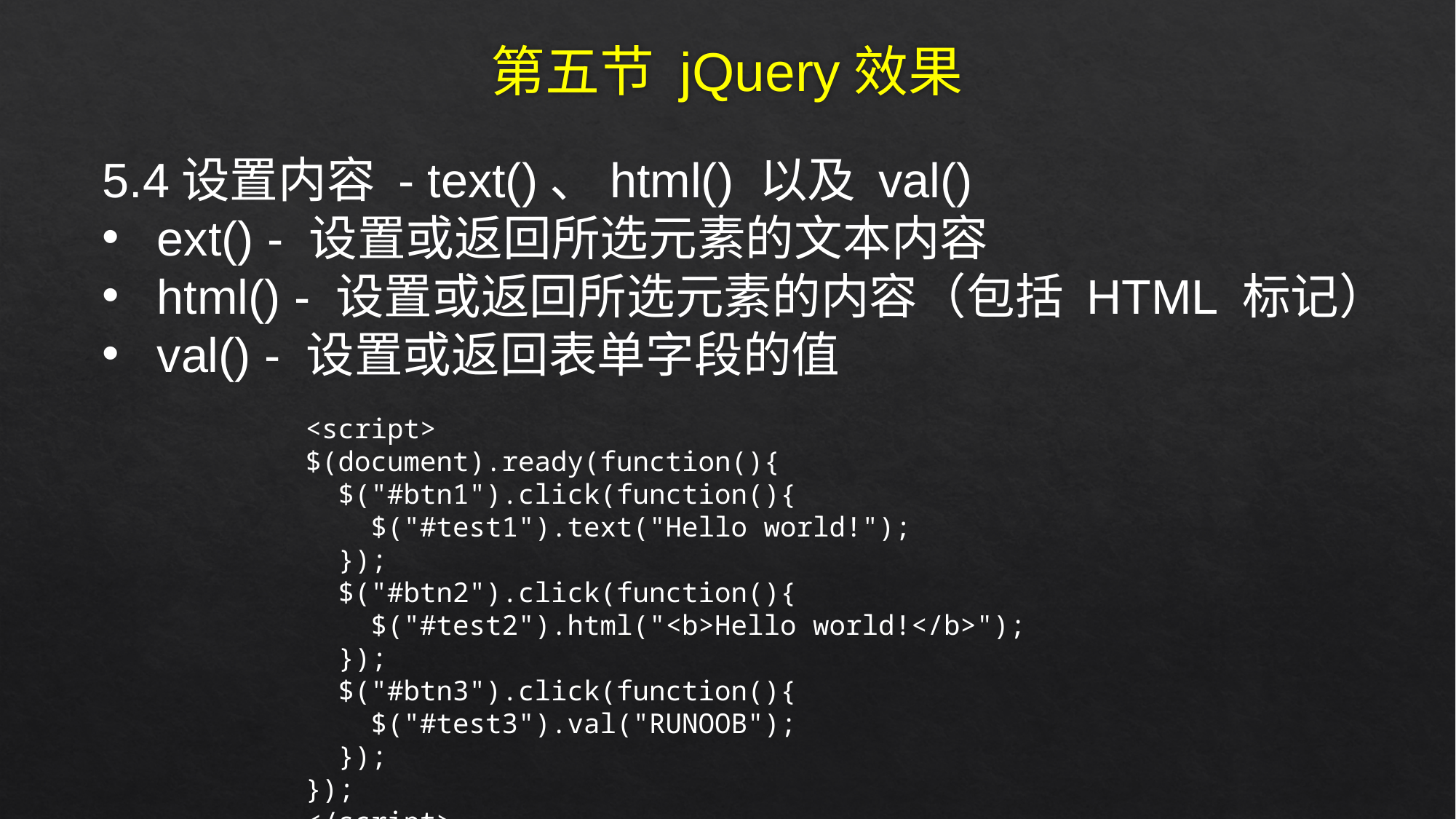

# 第五节 jQuery效果
5.4设置内容 - text()、html() 以及 val()
ext() - 设置或返回所选元素的文本内容
html() - 设置或返回所选元素的内容（包括 HTML 标记）
val() - 设置或返回表单字段的值

<script>
$(document).ready(function(){
  $("#btn1").click(function(){
    $("#test1").text("Hello world!");
  });
  $("#btn2").click(function(){
    $("#test2").html("<b>Hello world!</b>");
  });
  $("#btn3").click(function(){
    $("#test3").val("RUNOOB");
  });
});
</script>
</head>

<body>
<p id="test1">这是一个段落。</p>
<p id="test2">这是另外一个段落。</p>
<p>输入框: <input type="text" id="test3" value="菜鸟教程"></p>
<button id="btn1">设置文本</button>
<button id="btn2">设置 HTML</button>
<button id="btn3">设置值</button>
</body>